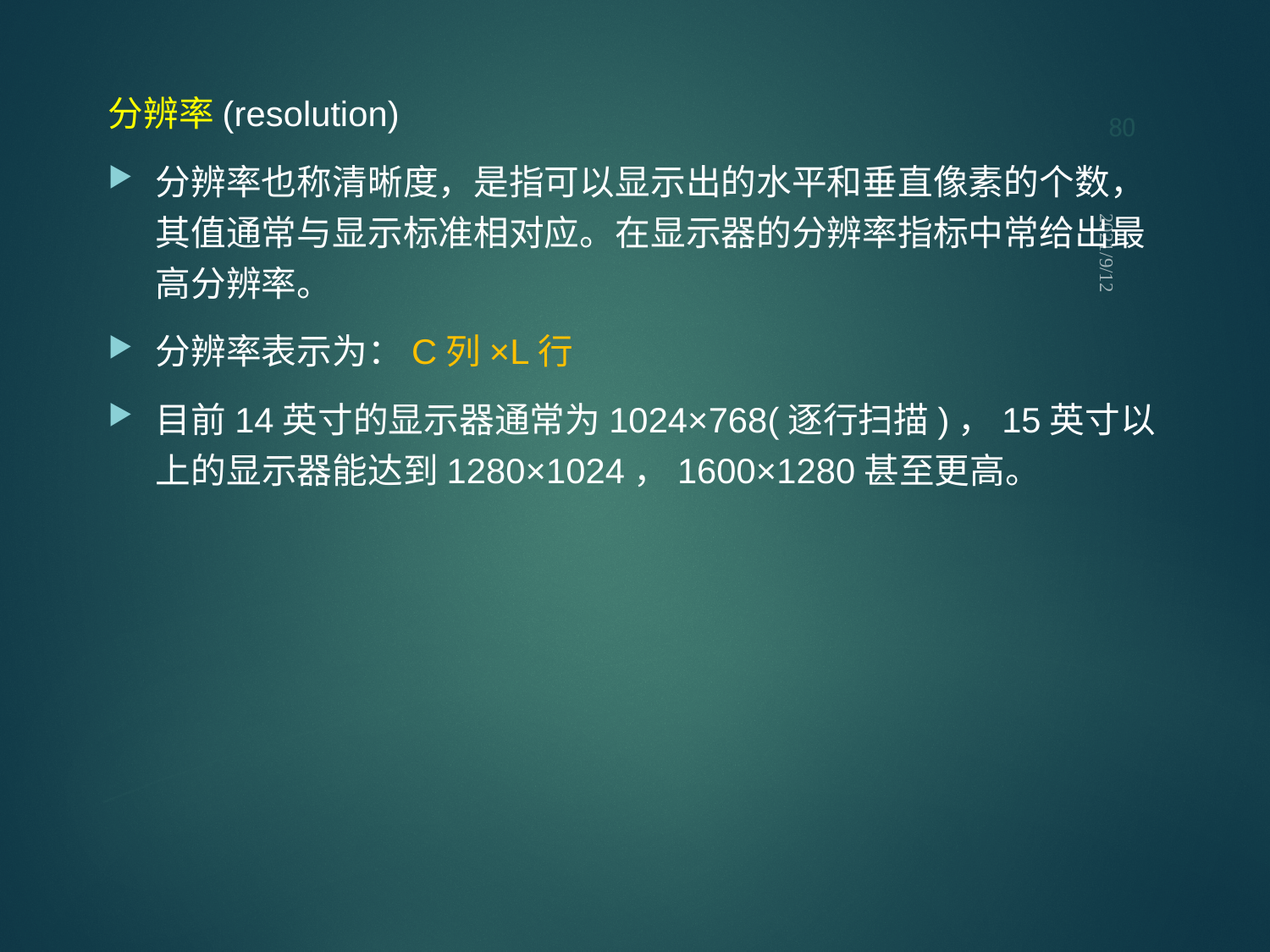

80
分辨率(resolution)
分辨率也称清晰度，是指可以显示出的水平和垂直像素的个数，其值通常与显示标准相对应。在显示器的分辨率指标中常给出最高分辨率。
分辨率表示为：C列×L行
目前14英寸的显示器通常为1024×768(逐行扫描)，15英寸以上的显示器能达到1280×1024，1600×1280甚至更高。
2021/9/12